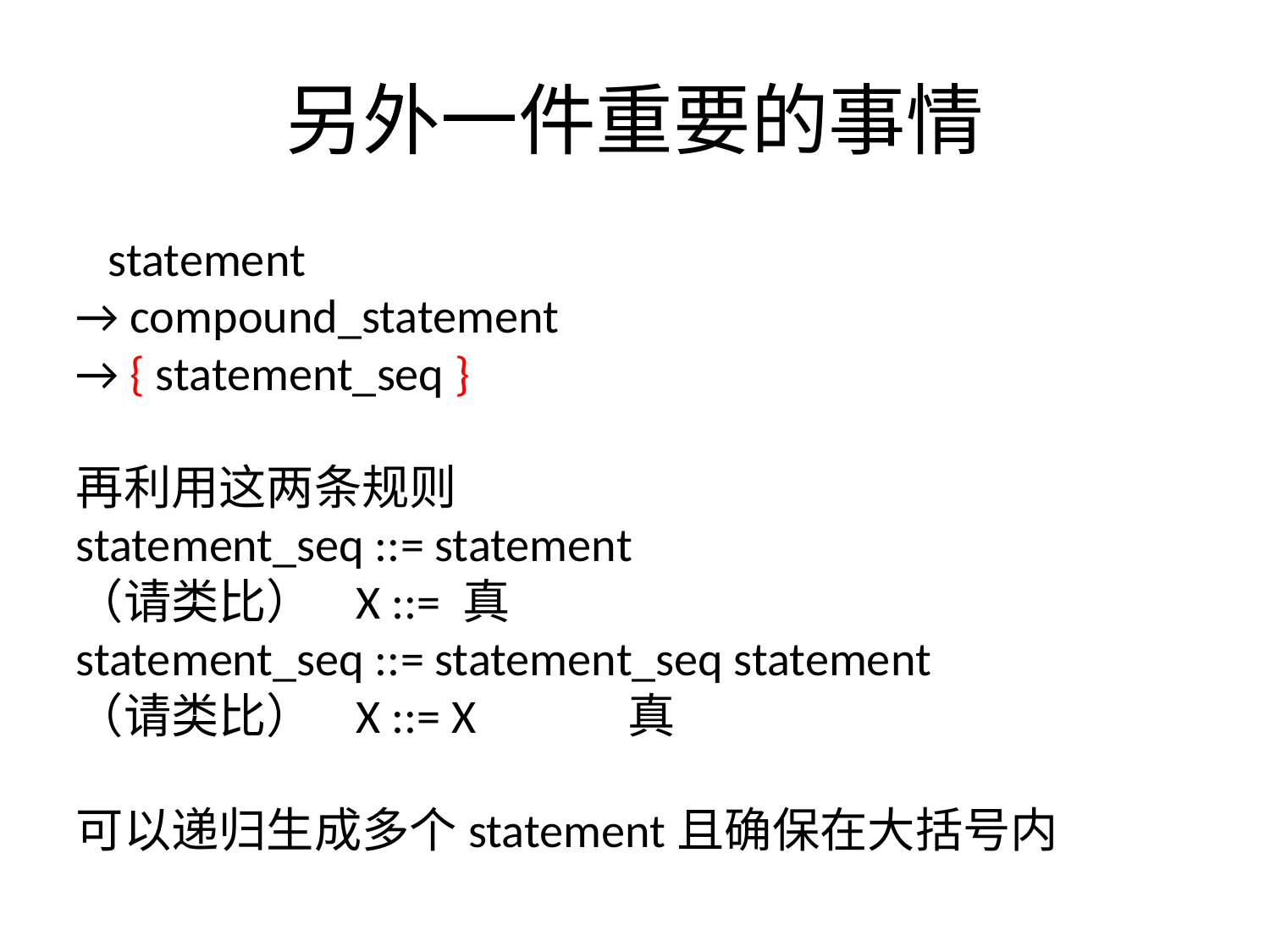

另外一件重要的事情
   statement
→ compound_statement
→ { statement_seq }

再利用这两条规则
statement_seq ::= statement
（请类比）  X ::= 真
statement_seq ::= statement_seq statement
（请类比）  X ::= X             真

可以递归生成多个statement且确保在大括号内